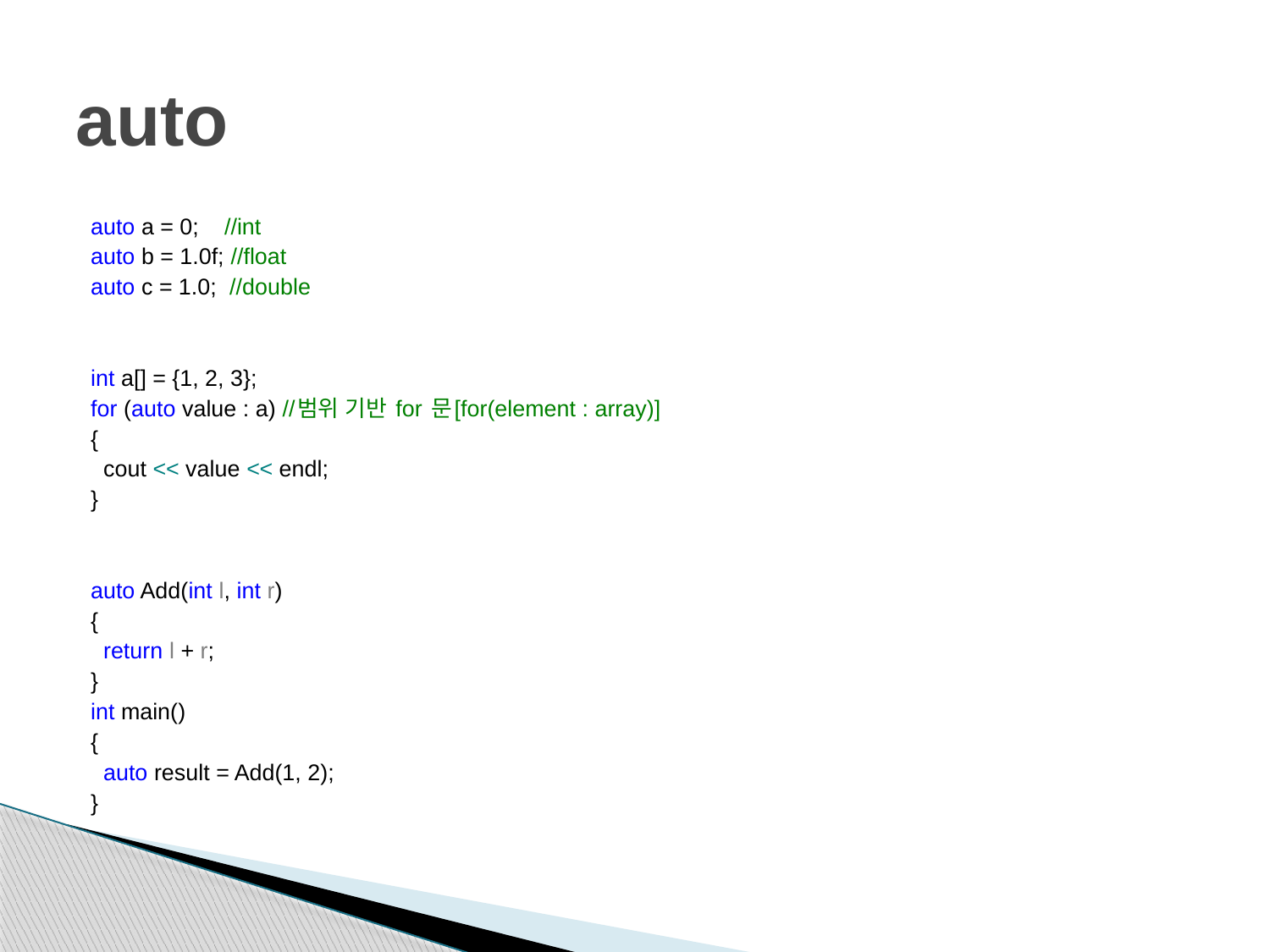

# auto
auto a = 0;    //int
auto b = 1.0f; //float
auto c = 1.0;  //double

int a[] = {1, 2, 3};
for (auto value : a) //범위 기반 for 문[for(element : array)]
{
  cout << value << endl;
}

auto Add(int l, int r)
{
  return l + r;
}
int main()
{
  auto result = Add(1, 2);
}